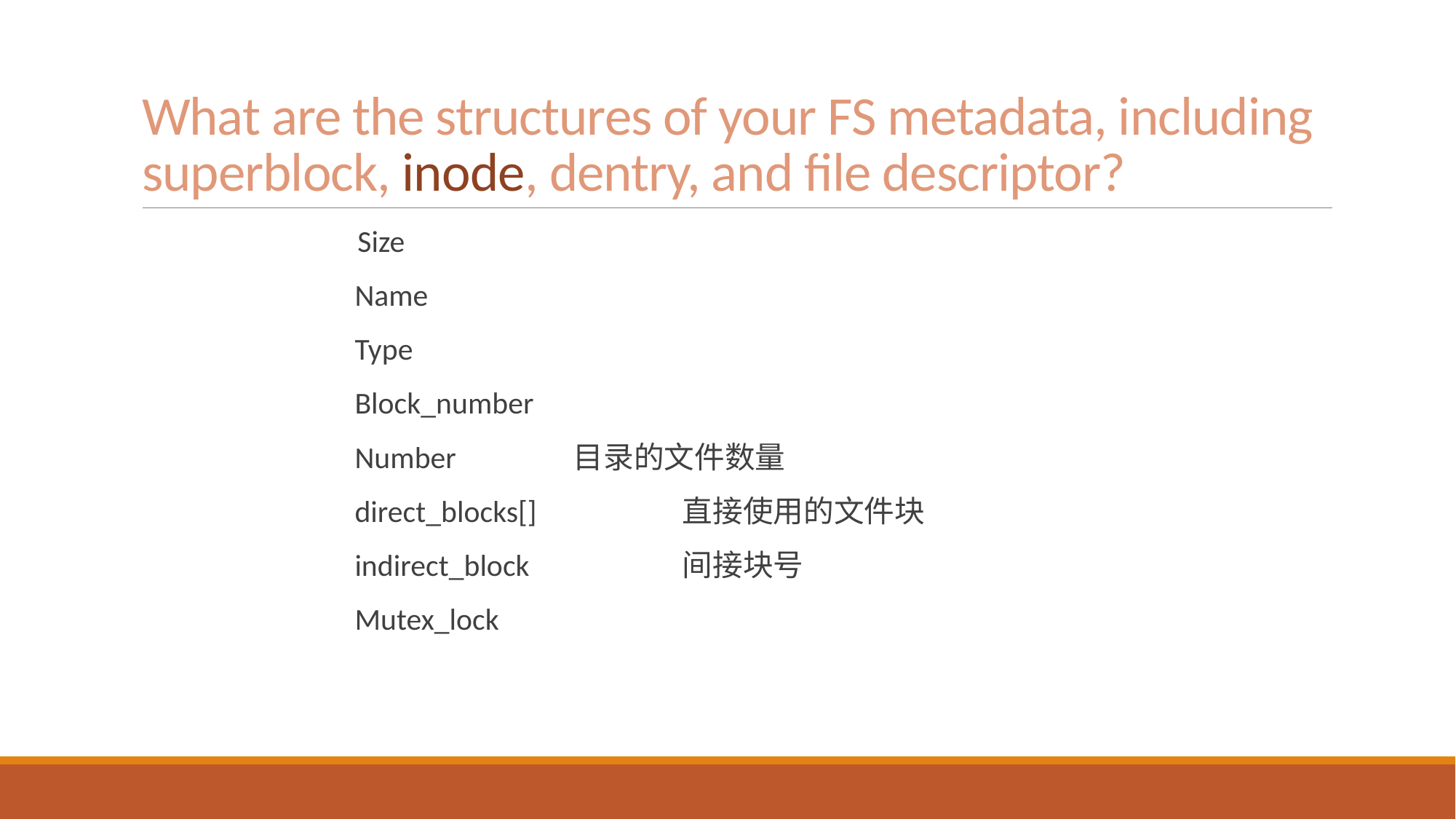

# What are the structures of your FS metadata, including superblock, inode, dentry, and file descriptor?
  Size
Name
Type
Block_number
Number		目录的文件数量
direct_blocks[]		直接使用的文件块
indirect_block		间接块号
Mutex_lock